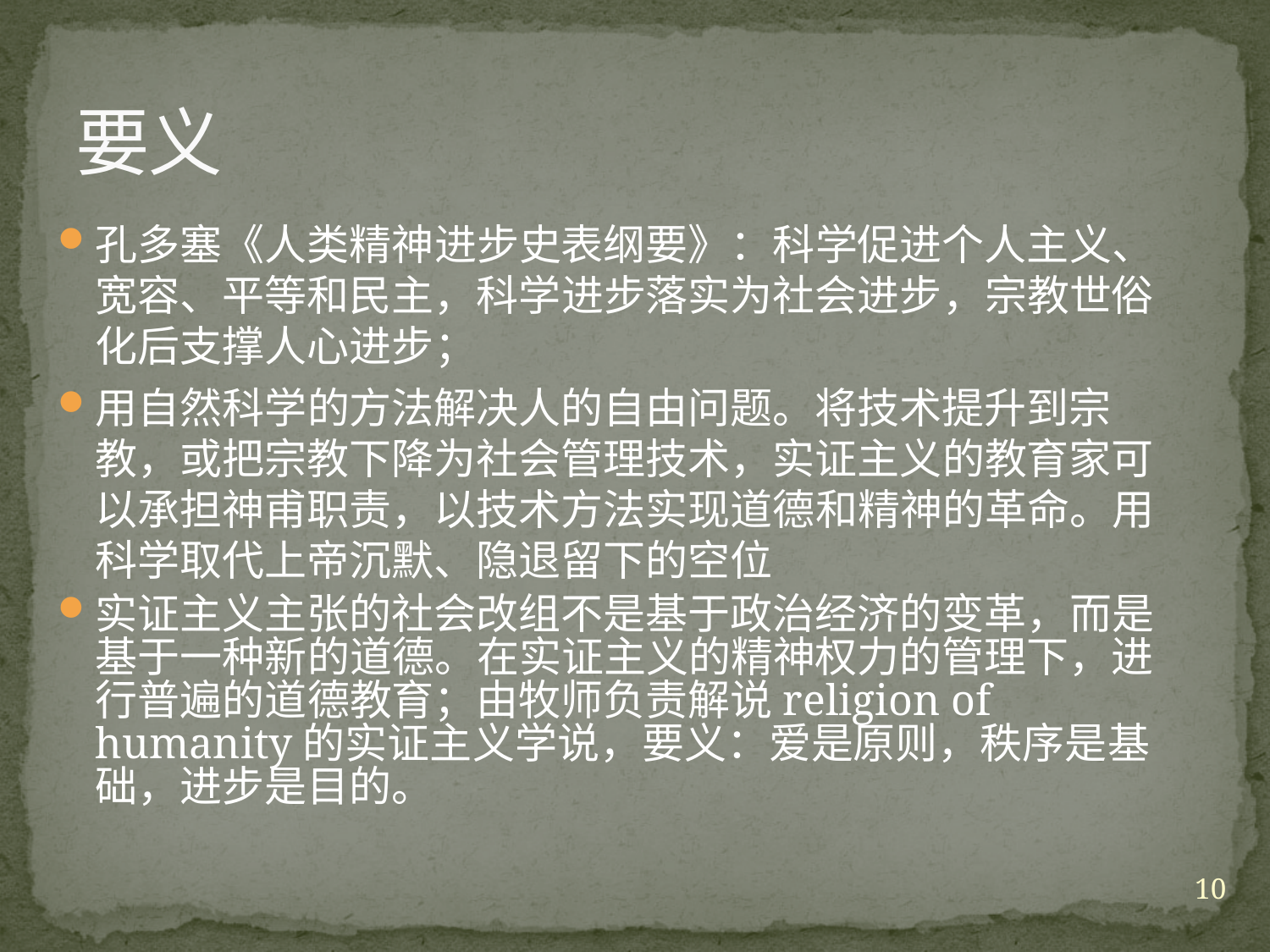

# 要义
孔多塞《人类精神进步史表纲要》：科学促进个人主义、宽容、平等和民主，科学进步落实为社会进步，宗教世俗化后支撑人心进步；
用自然科学的方法解决人的自由问题。将技术提升到宗教，或把宗教下降为社会管理技术，实证主义的教育家可以承担神甫职责，以技术方法实现道德和精神的革命。用科学取代上帝沉默、隐退留下的空位
实证主义主张的社会改组不是基于政治经济的变革，而是基于一种新的道德。在实证主义的精神权力的管理下，进行普遍的道德教育；由牧师负责解说religion of humanity的实证主义学说，要义：爱是原则，秩序是基础，进步是目的。

10